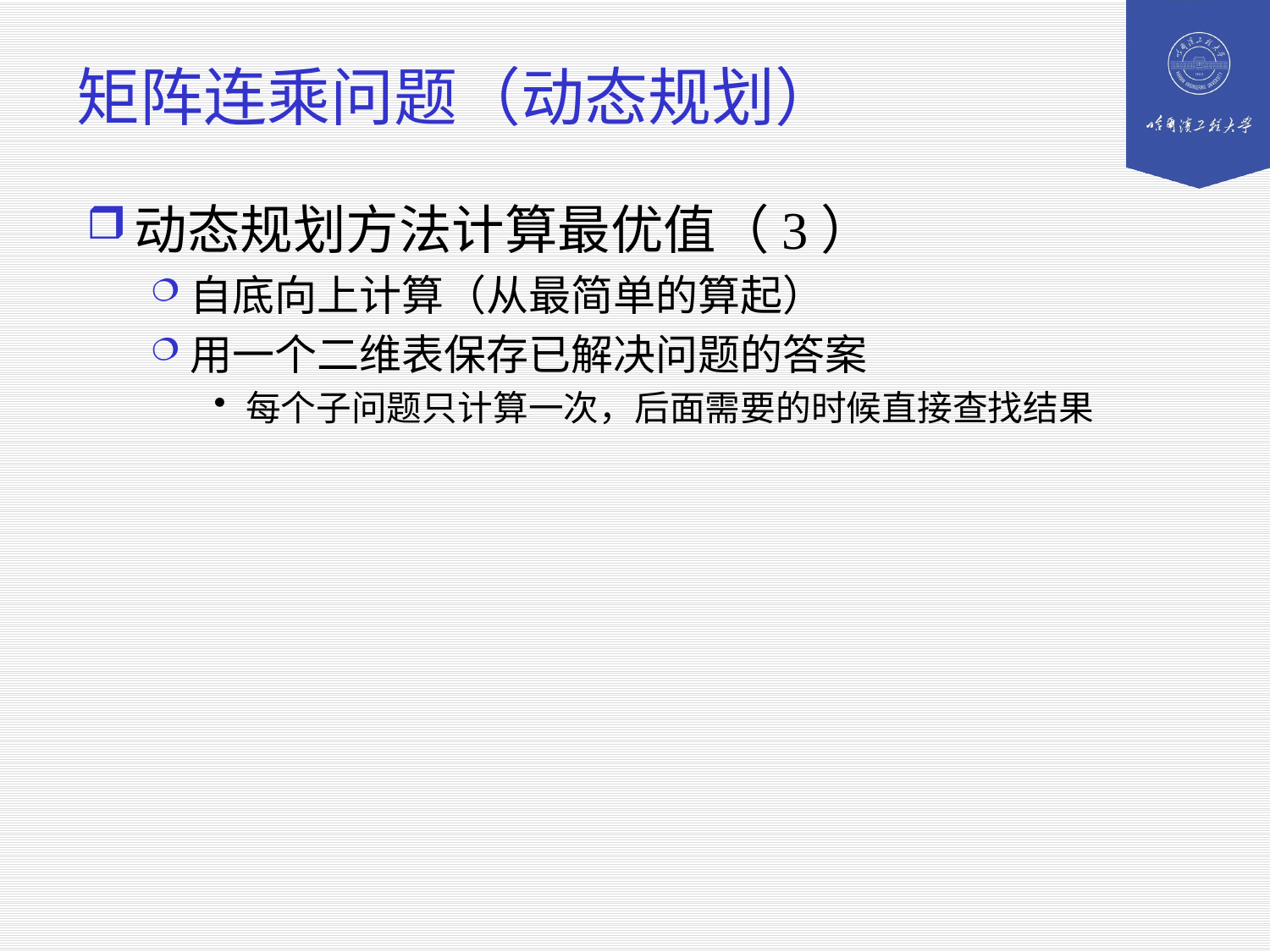

# 矩阵连乘问题（动态规划）
动态规划方法计算最优值（3）
自底向上计算（从最简单的算起）
用一个二维表保存已解决问题的答案
每个子问题只计算一次，后面需要的时候直接查找结果